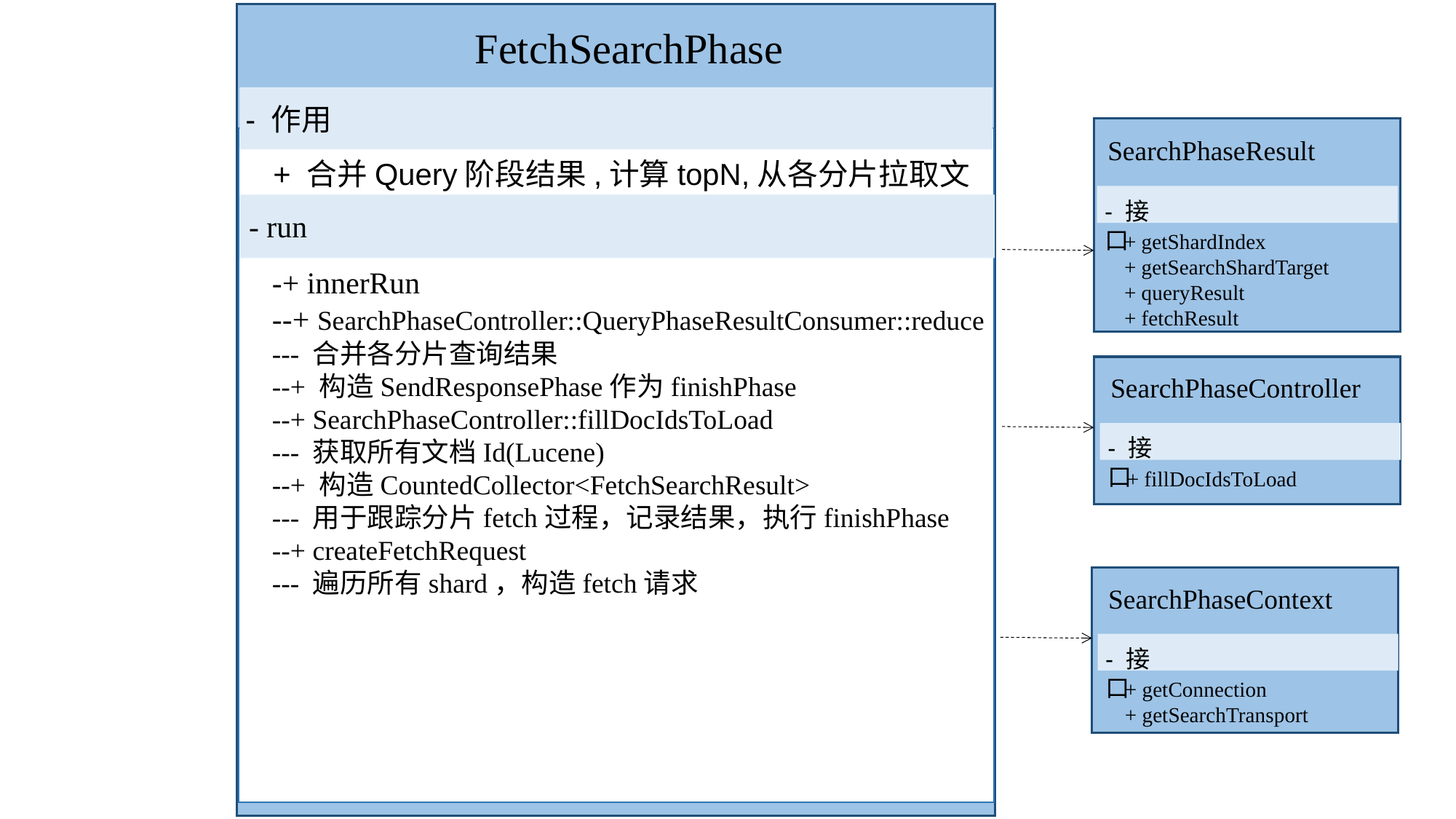

FetchSearchPhase

- 作用
+ 合并Query阶段结果,计算topN,从各分片拉取文档

SearchPhaseResult

- 接口
+ getShardIndex
+ getSearchShardTarget
+ queryResult
+ fetchResult

- run
-+ innerRun
--+ SearchPhaseController::QueryPhaseResultConsumer::reduce
--- 合并各分片查询结果
--+ 构造SendResponsePhase作为finishPhase
--+ SearchPhaseController::fillDocIdsToLoad
--- 获取所有文档Id(Lucene)
--+ 构造CountedCollector<FetchSearchResult>
--- 用于跟踪分片fetch过程，记录结果，执行finishPhase
--+ createFetchRequest
--- 遍历所有shard，构造fetch请求

SearchPhaseController

- 接口
+ fillDocIdsToLoad

SearchPhaseContext

- 接口
+ getConnection
+ getSearchTransport